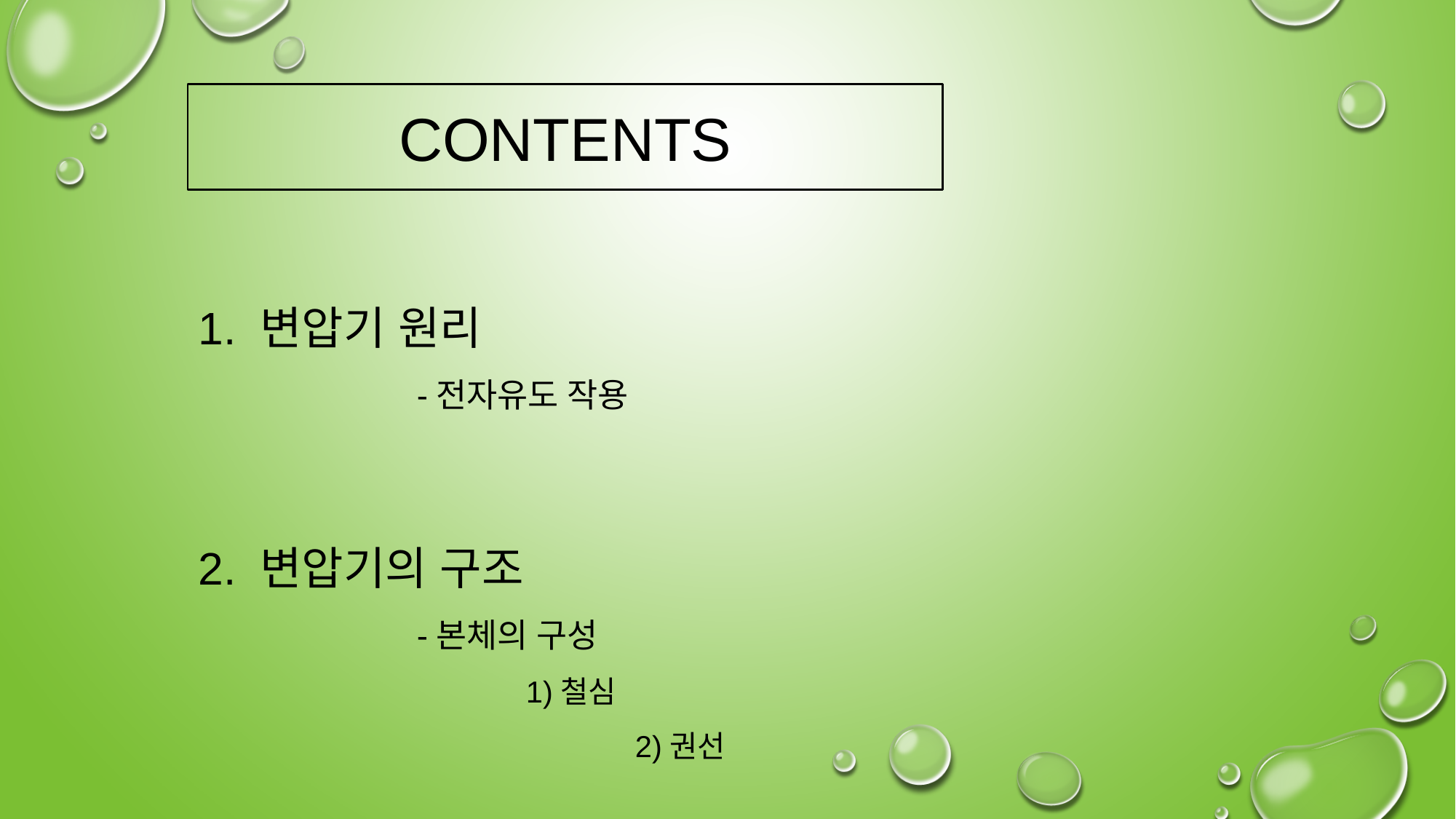

CONTENTS
1. 변압기 원리
		-전자유도 작용

2. 변압기의 구조
		-본체의 구성
			1)철심
				2)권선